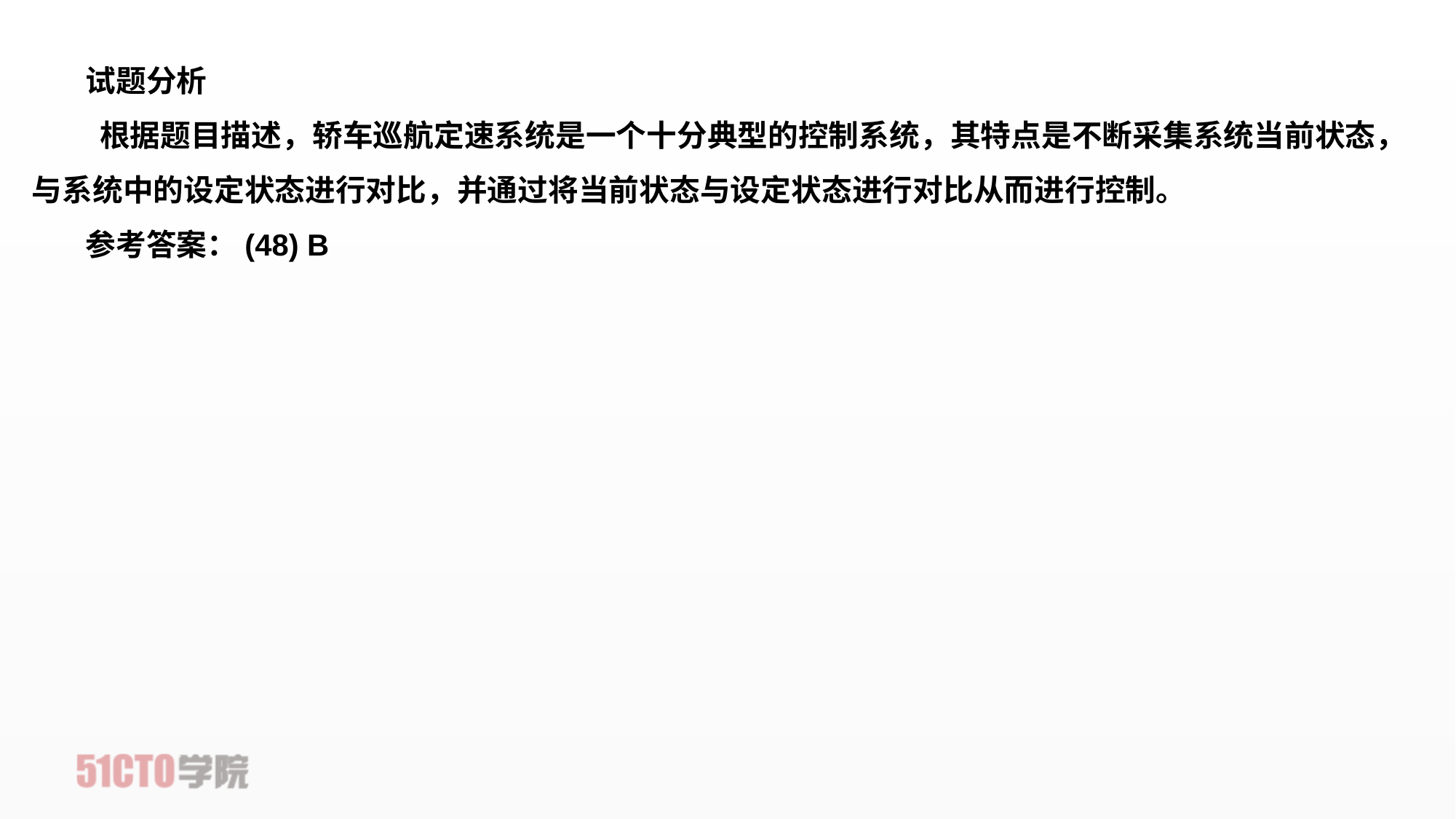

试题分析
 根据题目描述，轿车巡航定速系统是一个十分典型的控制系统，其特点是不断采集系统当前状态，与系统中的设定状态进行对比，并通过将当前状态与设定状态进行对比从而进行控制。
参考答案：(48) B